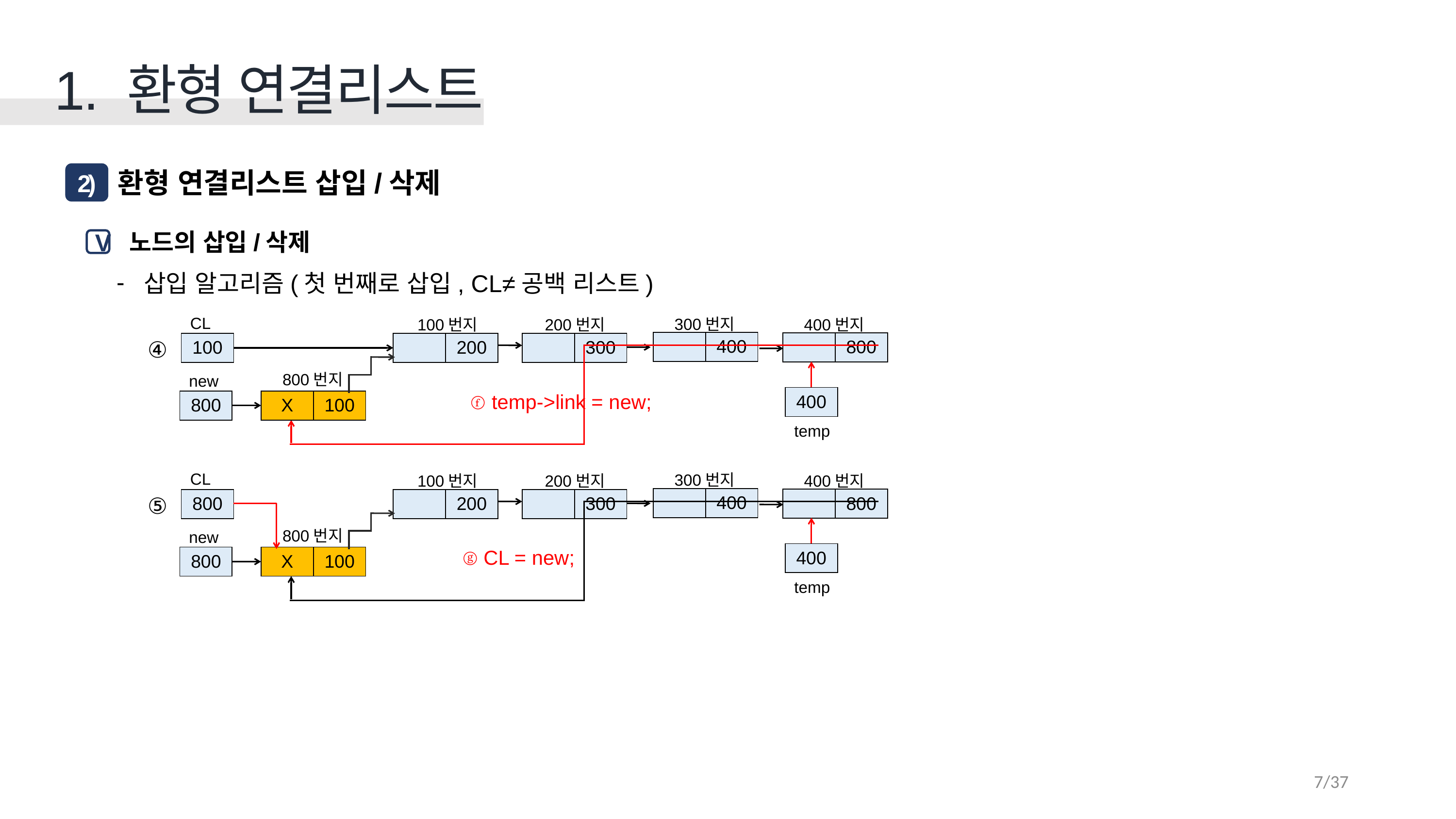

1. 환형 연결리스트

 환형 연결리스트 삽입/삭제
2)
 노드의 삽입/삭제

삽입 알고리즘(첫 번째로 삽입, CL≠공백 리스트)

V
CL
300번지
400번지
100번지
200번지
④
|  | 400 |
| --- | --- |
|  | 800 |
| --- | --- |
| 100 |
| --- |
|  | 200 |
| --- | --- |
|  | 300 |
| --- | --- |
800번지
new
ⓕ temp->link = new;
| 400 |
| --- |
| X | 100 |
| --- | --- |
| 800 |
| --- |
temp
CL
300번지
400번지
100번지
200번지
⑤
|  | 400 |
| --- | --- |
|  | 800 |
| --- | --- |
| 800 |
| --- |
|  | 200 |
| --- | --- |
|  | 300 |
| --- | --- |
800번지
new
ⓖ CL = new;
| 400 |
| --- |
| X | 100 |
| --- | --- |
| 800 |
| --- |
temp
7/37